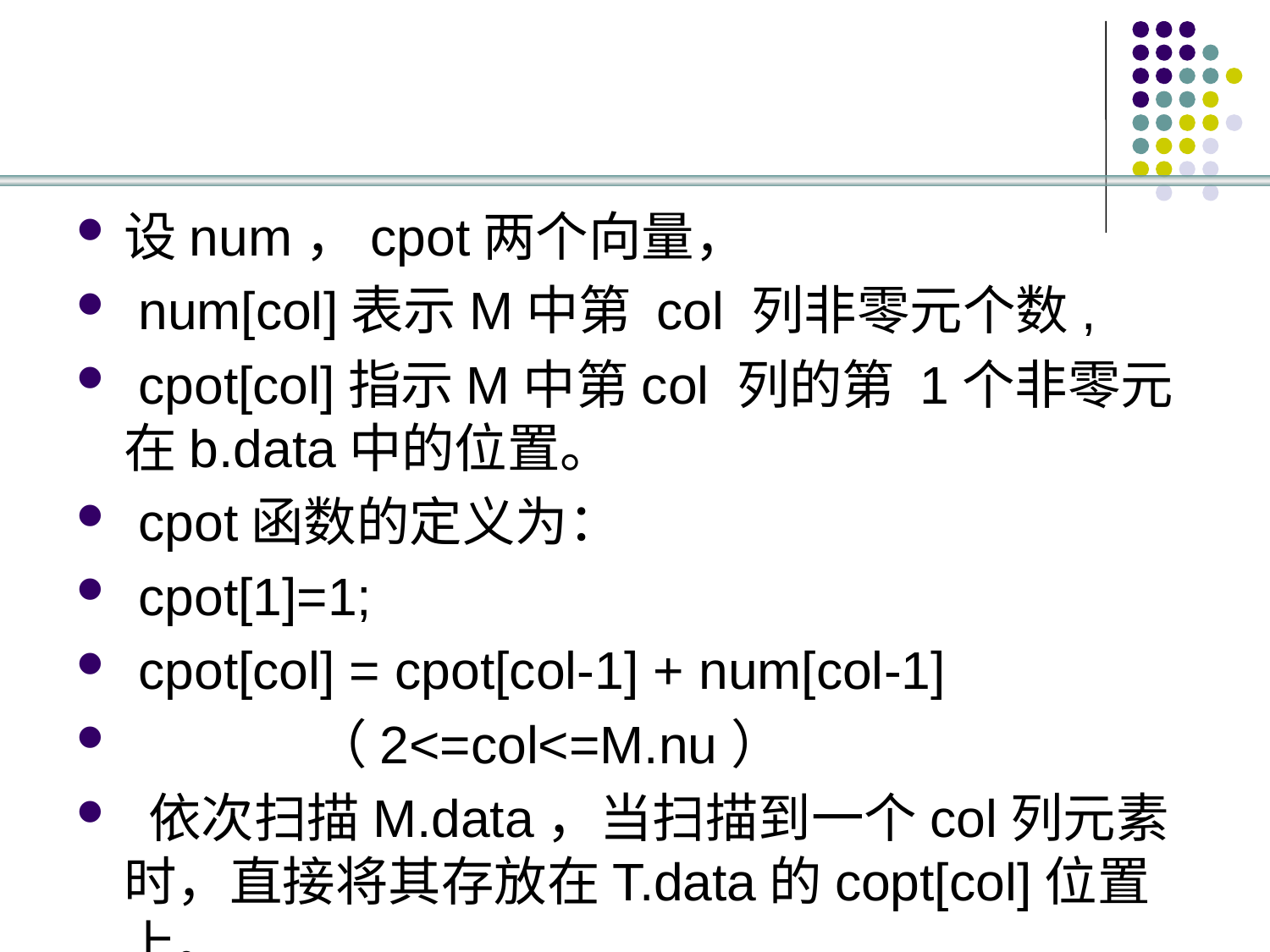

#
设num，cpot两个向量，
 num[col]表示M中第 col 列非零元个数,
 cpot[col]指示M中第col 列的第 1个非零元在b.data中的位置。
 cpot函数的定义为：
 cpot[1]=1;
 cpot[col] = cpot[col-1] + num[col-1]
               （2<=col<=M.nu）
 依次扫描M.data，当扫描到一个col列元素时，直接将其存放在T.data的copt[col]位置上。